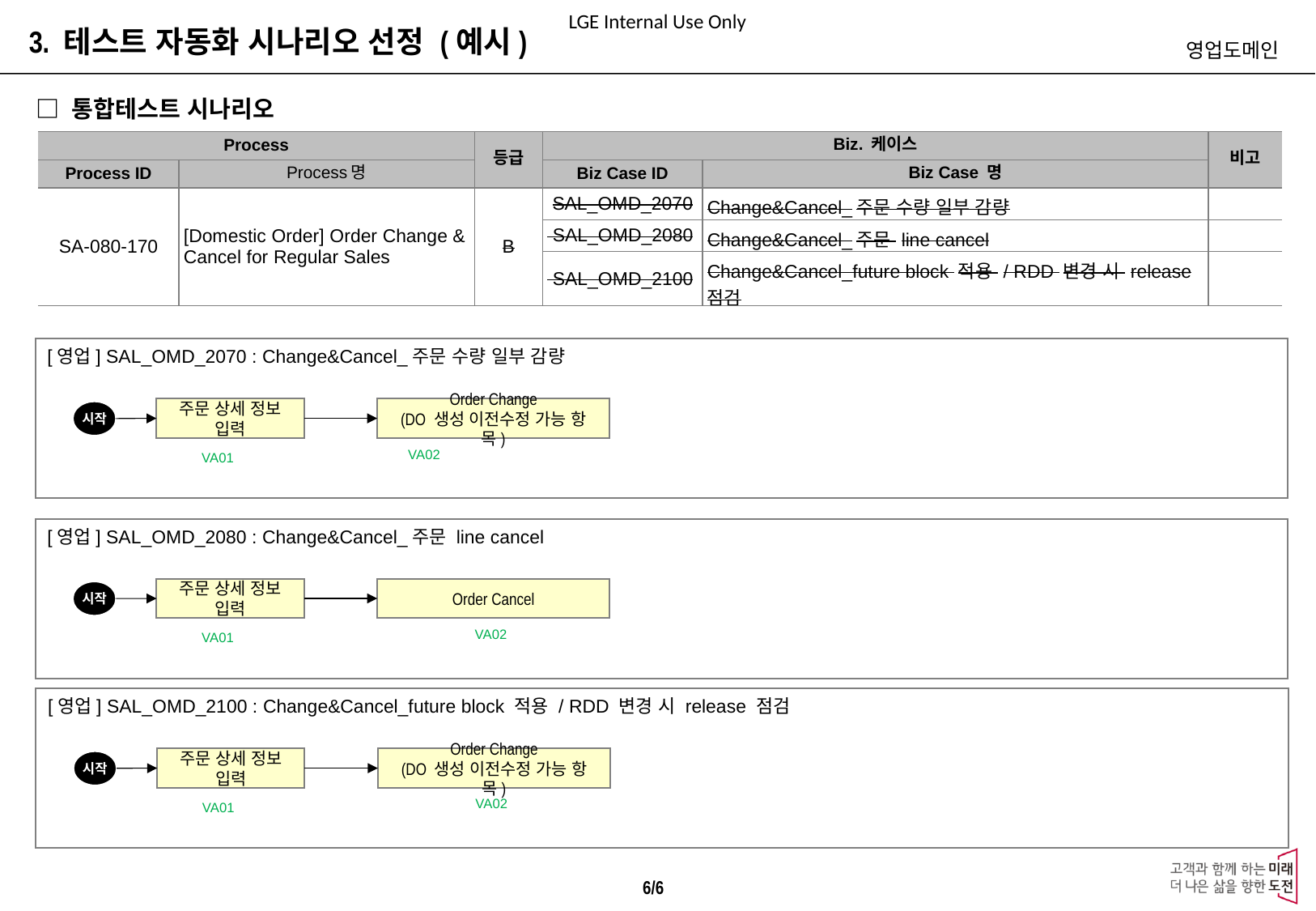

3. 테스트 자동화 시나리오 선정 (예시)
영업도메인
□ 통합테스트 시나리오
| Process |  | 등급 | Biz. 케이스 |  | 비고 |
| --- | --- | --- | --- | --- | --- |
| Process ID | Process명 |  | Biz Case ID | Biz Case 명 |  |
| SA-080-170 | [Domestic Order] Order Change & Cancel for Regular Sales | B | SAL\_OMD\_2070 | Change&Cancel\_주문 수량 일부 감량 |  |
|  |  |  | SAL\_OMD\_2080 | Change&Cancel\_주문 line cancel |  |
|  |  |  | SAL\_OMD\_2100 | Change&Cancel\_future block 적용 / RDD 변경 시 release 점검 |  |
[영업] SAL_OMD_2070 : Change&Cancel_주문 수량 일부 감량
주문 상세 정보 입력
Order Change
(DO 생성 이전수정 가능 항목)
시작
VA02
VA01
[영업] SAL_OMD_2080 : Change&Cancel_주문 line cancel
주문 상세 정보 입력
Order Cancel
시작
VA02
VA01
[영업] SAL_OMD_2100 : Change&Cancel_future block 적용 / RDD 변경 시 release 점검
주문 상세 정보 입력
Order Change
(DO 생성 이전수정 가능 항목)
시작
VA02
VA01
6/6